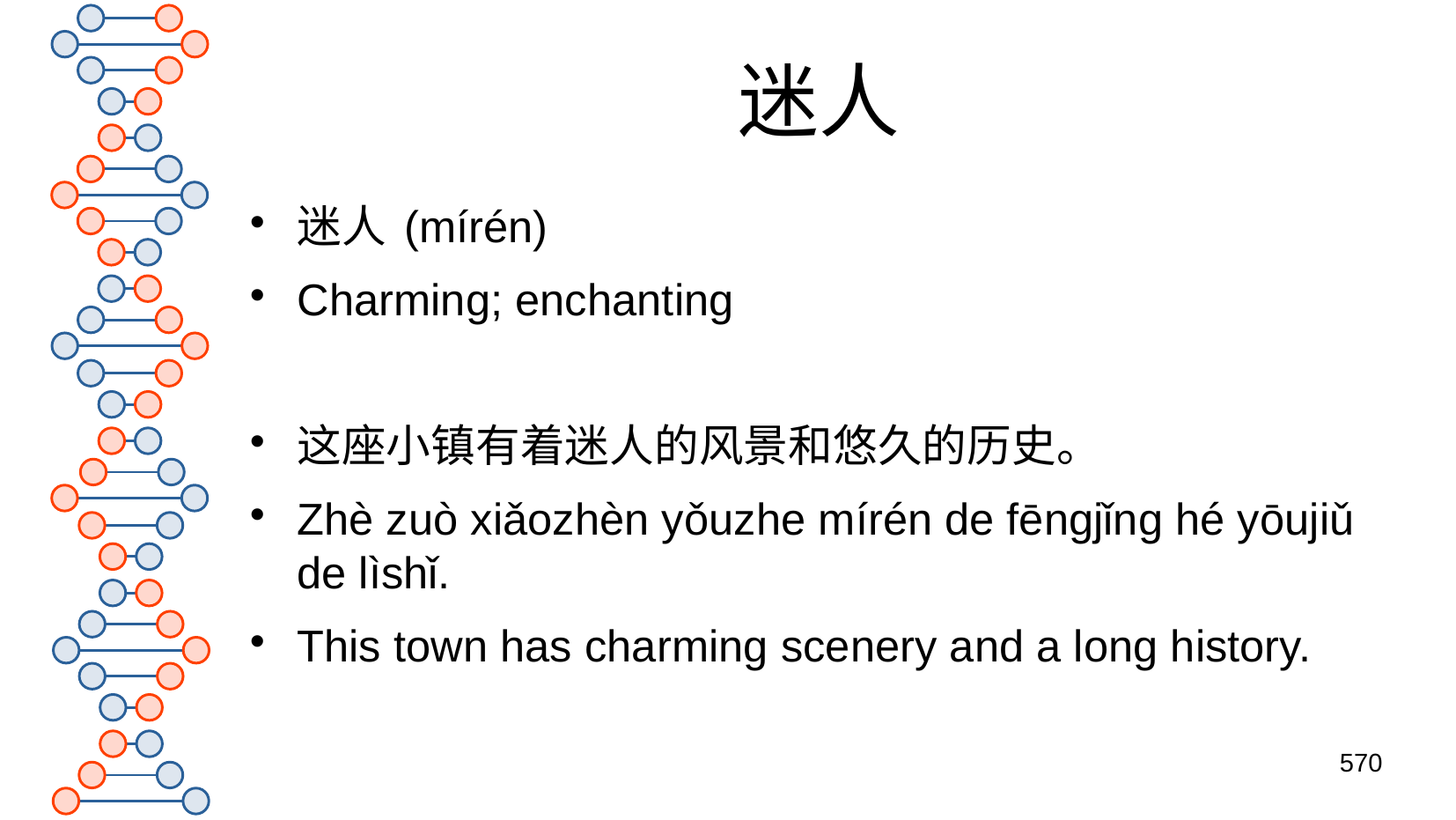

# 迷人
迷人 (mírén)
Charming; enchanting

这座小镇有着迷人的风景和悠久的历史。
Zhè zuò xiǎozhèn yǒuzhe mírén de fēngjǐng hé yōujiǔ de lìshǐ.
This town has charming scenery and a long history.
570